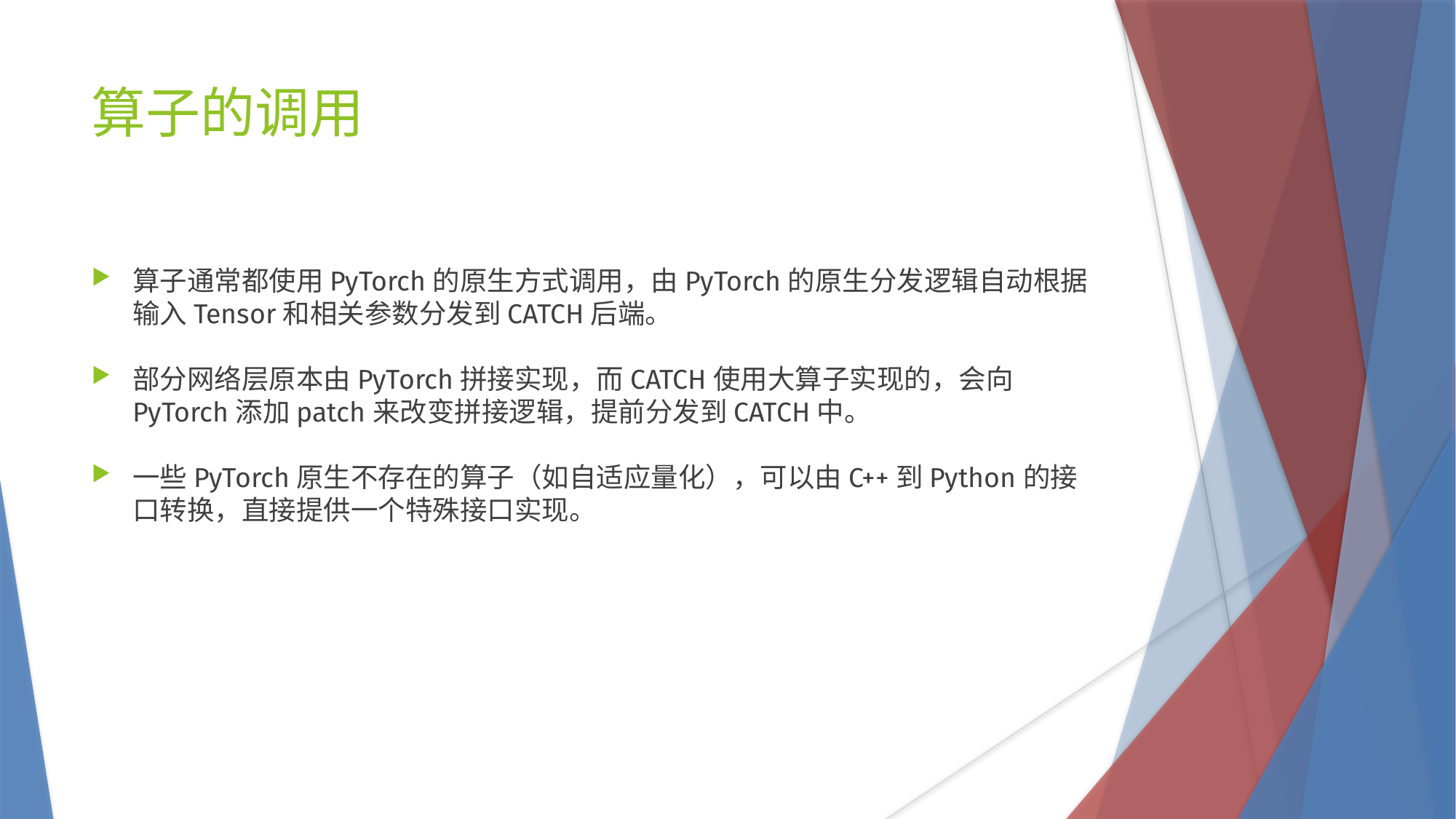

算子的调用
算子通常都使用PyTorch的原生方式调用，由PyTorch的原生分发逻辑自动根据输入Tensor和相关参数分发到CATCH后端。

部分网络层原本由PyTorch拼接实现，而CATCH使用大算子实现的，会向PyTorch添加patch来改变拼接逻辑，提前分发到CATCH中。

一些PyTorch原生不存在的算子（如自适应量化），可以由C++到Python的接口转换，直接提供一个特殊接口实现。